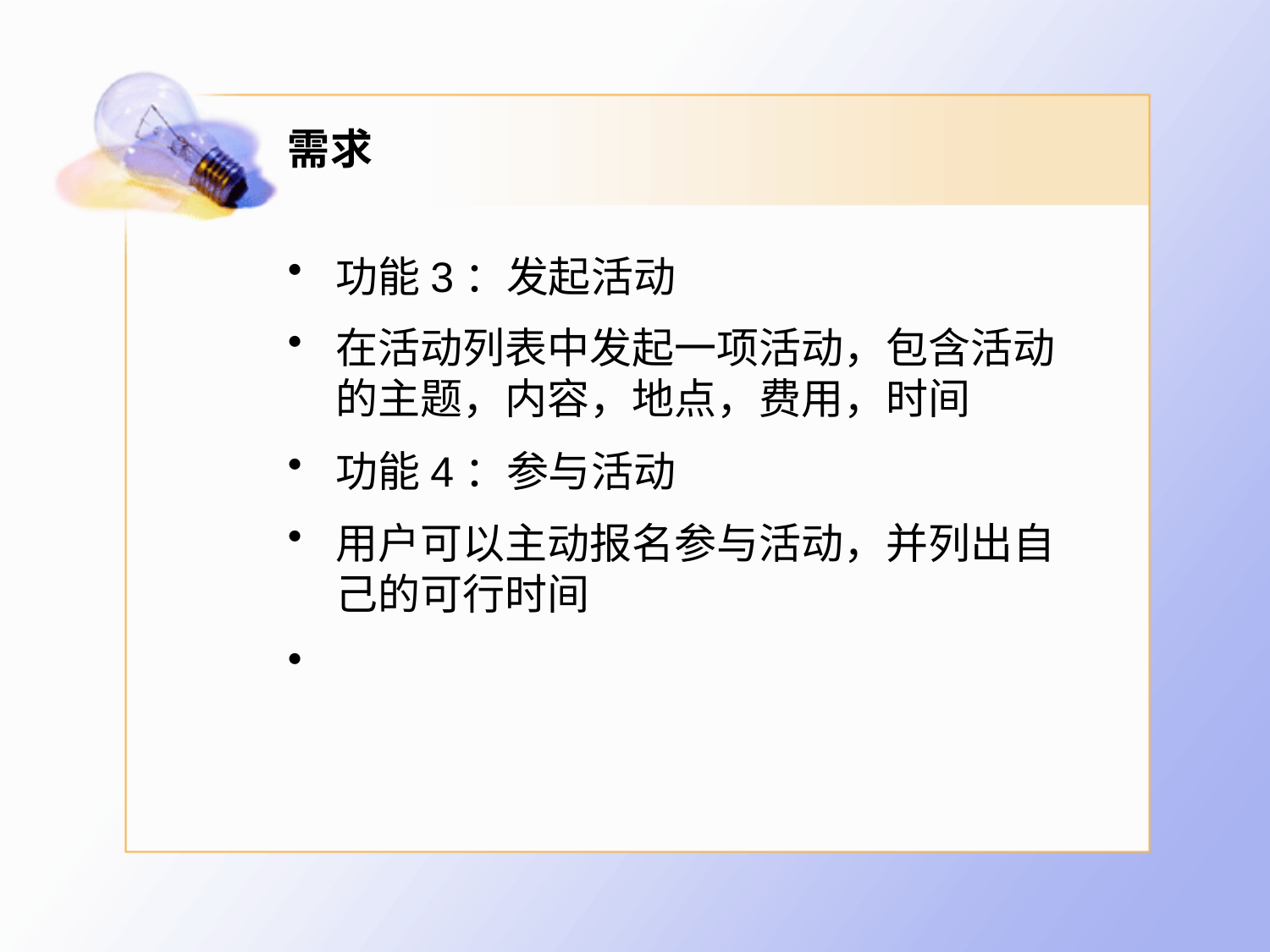

# 需求
功能3：发起活动
在活动列表中发起一项活动，包含活动的主题，内容，地点，费用，时间
功能4：参与活动
用户可以主动报名参与活动，并列出自己的可行时间